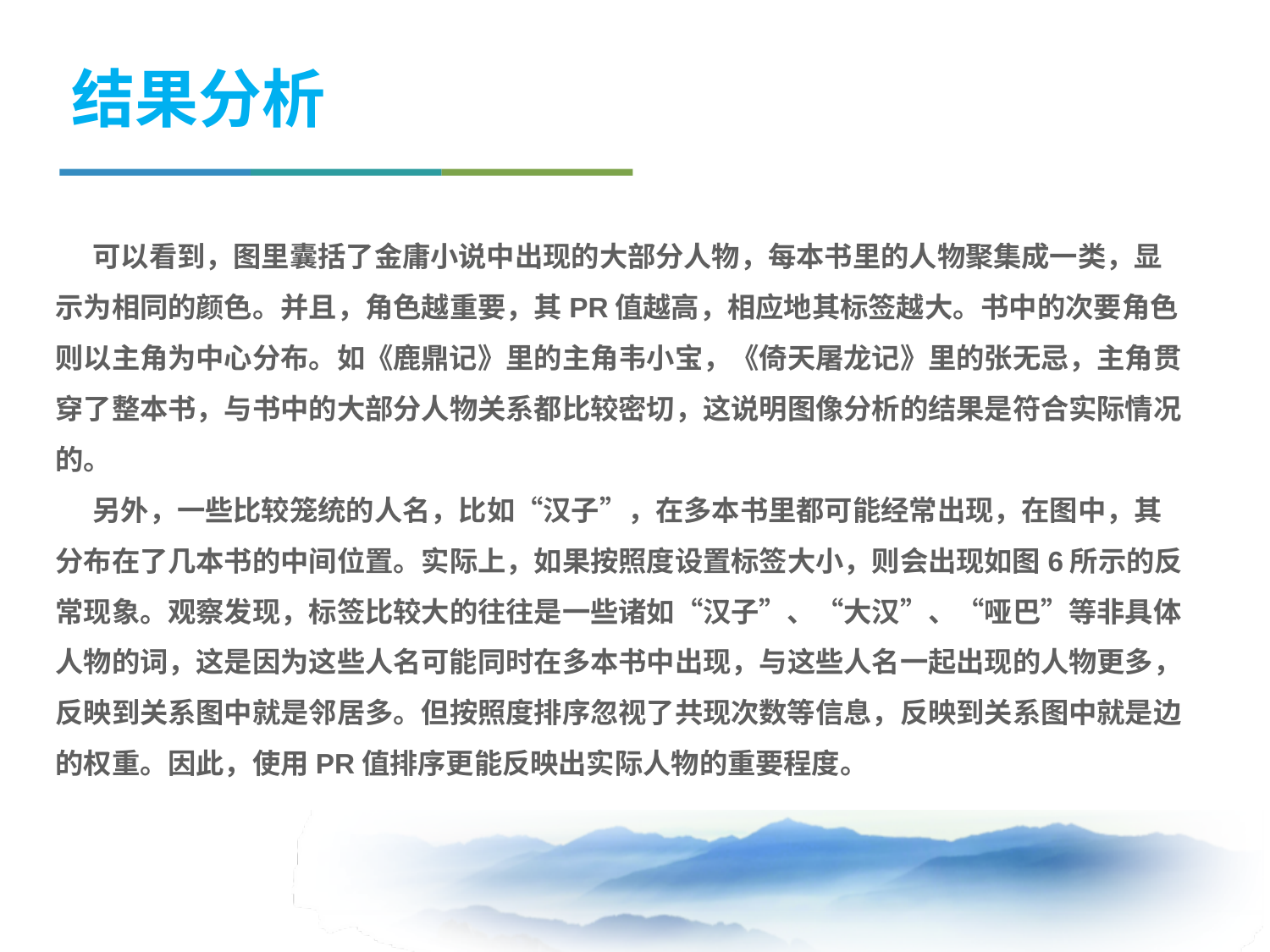

结果分析

可以看到，图里囊括了金庸小说中出现的大部分人物，每本书里的人物聚集成一类，显示为相同的颜色。并且，角色越重要，其PR值越高，相应地其标签越大。书中的次要角色则以主角为中心分布。如《鹿鼎记》里的主角韦小宝，《倚天屠龙记》里的张无忌，主角贯穿了整本书，与书中的大部分人物关系都比较密切，这说明图像分析的结果是符合实际情况的。
另外，一些比较笼统的人名，比如“汉子”，在多本书里都可能经常出现，在图中，其分布在了几本书的中间位置。实际上，如果按照度设置标签大小，则会出现如图6所示的反常现象。观察发现，标签比较大的往往是一些诸如“汉子”、“大汉”、“哑巴”等非具体人物的词，这是因为这些人名可能同时在多本书中出现，与这些人名一起出现的人物更多，反映到关系图中就是邻居多。但按照度排序忽视了共现次数等信息，反映到关系图中就是边的权重。因此，使用PR值排序更能反映出实际人物的重要程度。